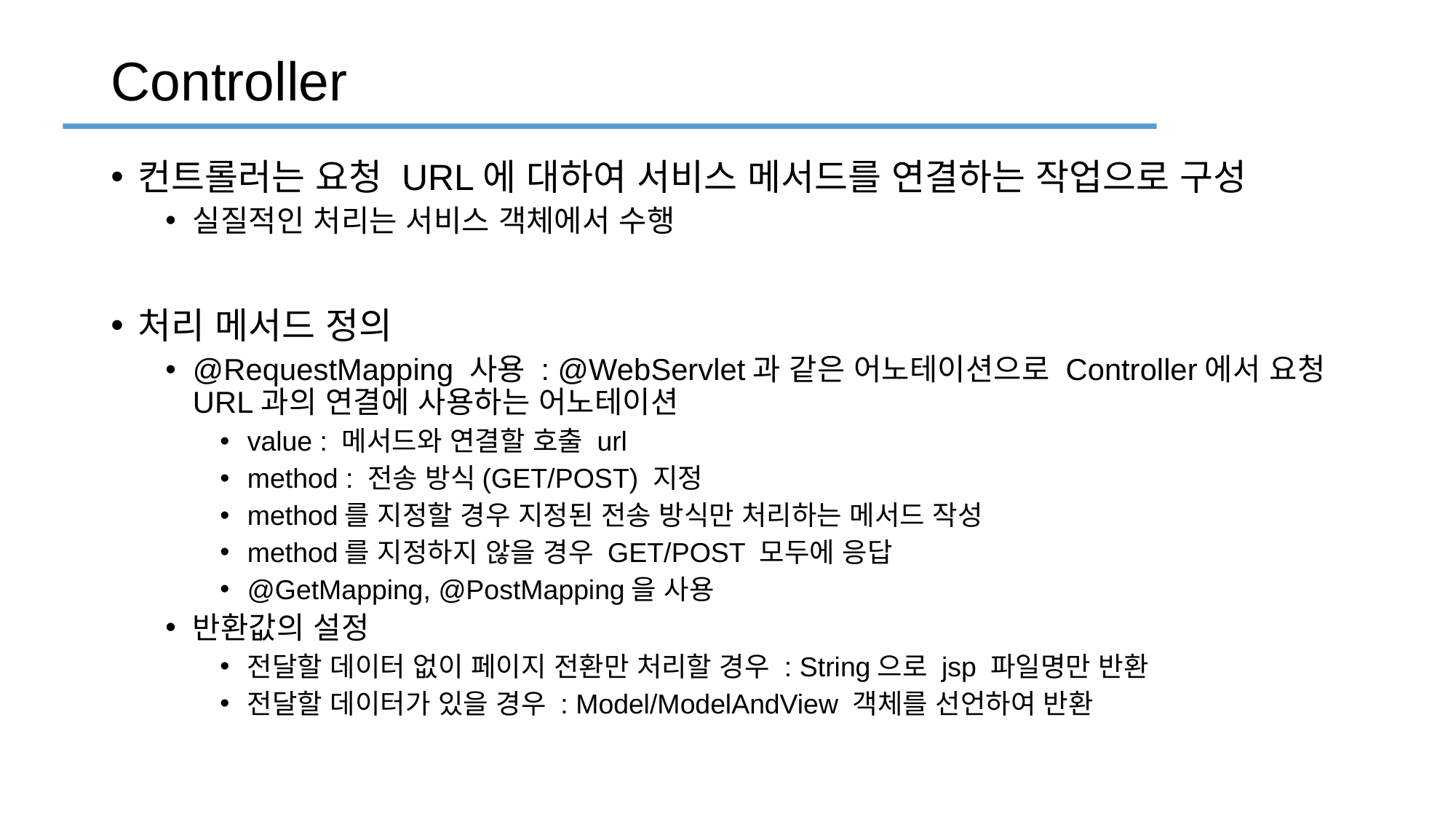

# Controller
컨트롤러는 요청 URL에 대하여 서비스 메서드를 연결하는 작업으로 구성
실질적인 처리는 서비스 객체에서 수행

처리 메서드 정의
@RequestMapping 사용 : @WebServlet과 같은 어노테이션으로 Controller에서 요청 URL과의 연결에 사용하는 어노테이션
value : 메서드와 연결할 호출 url
method : 전송 방식(GET/POST) 지정
method를 지정할 경우 지정된 전송 방식만 처리하는 메서드 작성
method를 지정하지 않을 경우 GET/POST 모두에 응답
@GetMapping, @PostMapping을 사용
반환값의 설정
전달할 데이터 없이 페이지 전환만 처리할 경우 : String으로 jsp 파일명만 반환
전달할 데이터가 있을 경우 : Model/ModelAndView 객체를 선언하여 반환